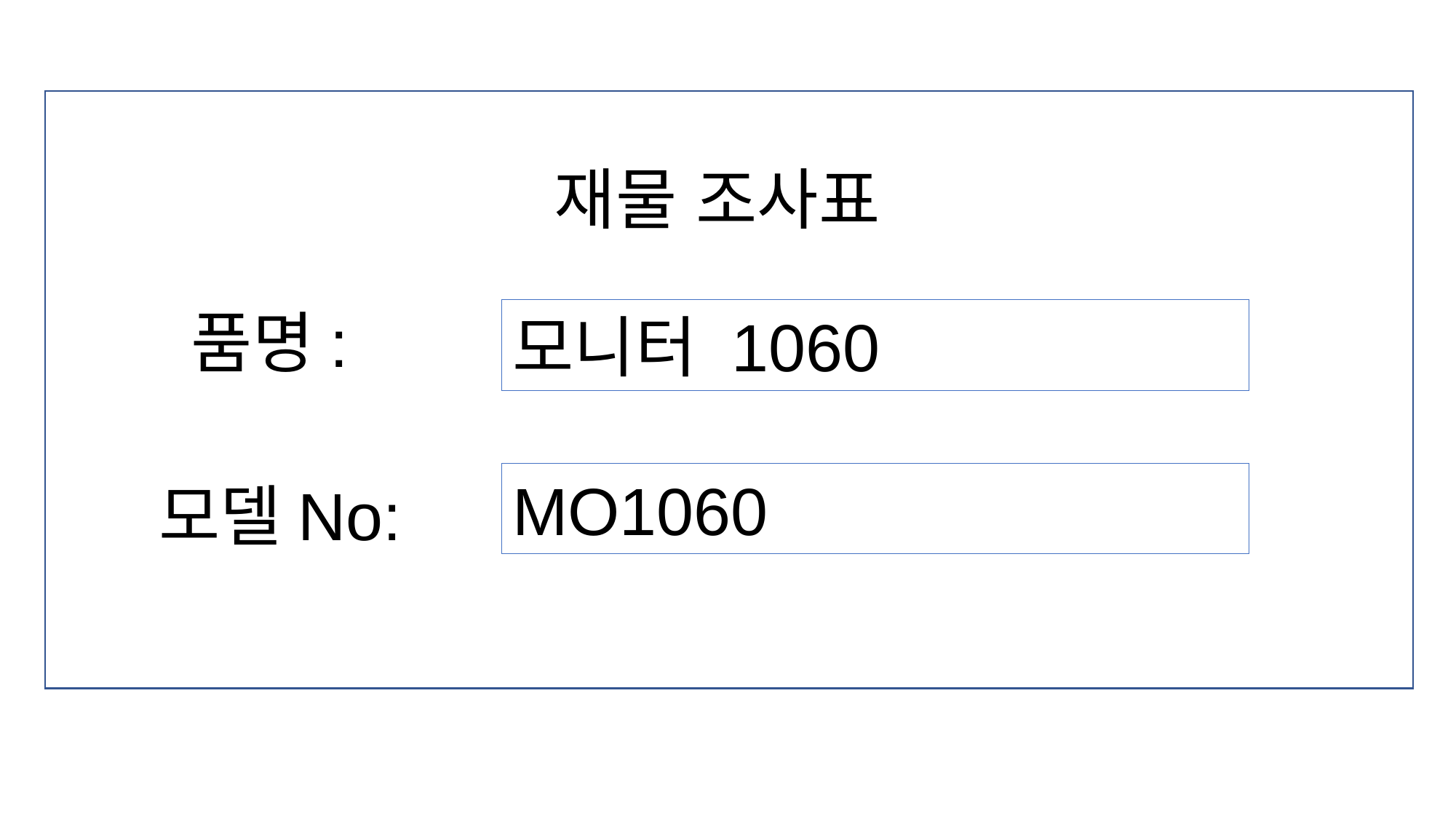

재물 조사표
품명:
모니터 1060
MO1060
모델No: